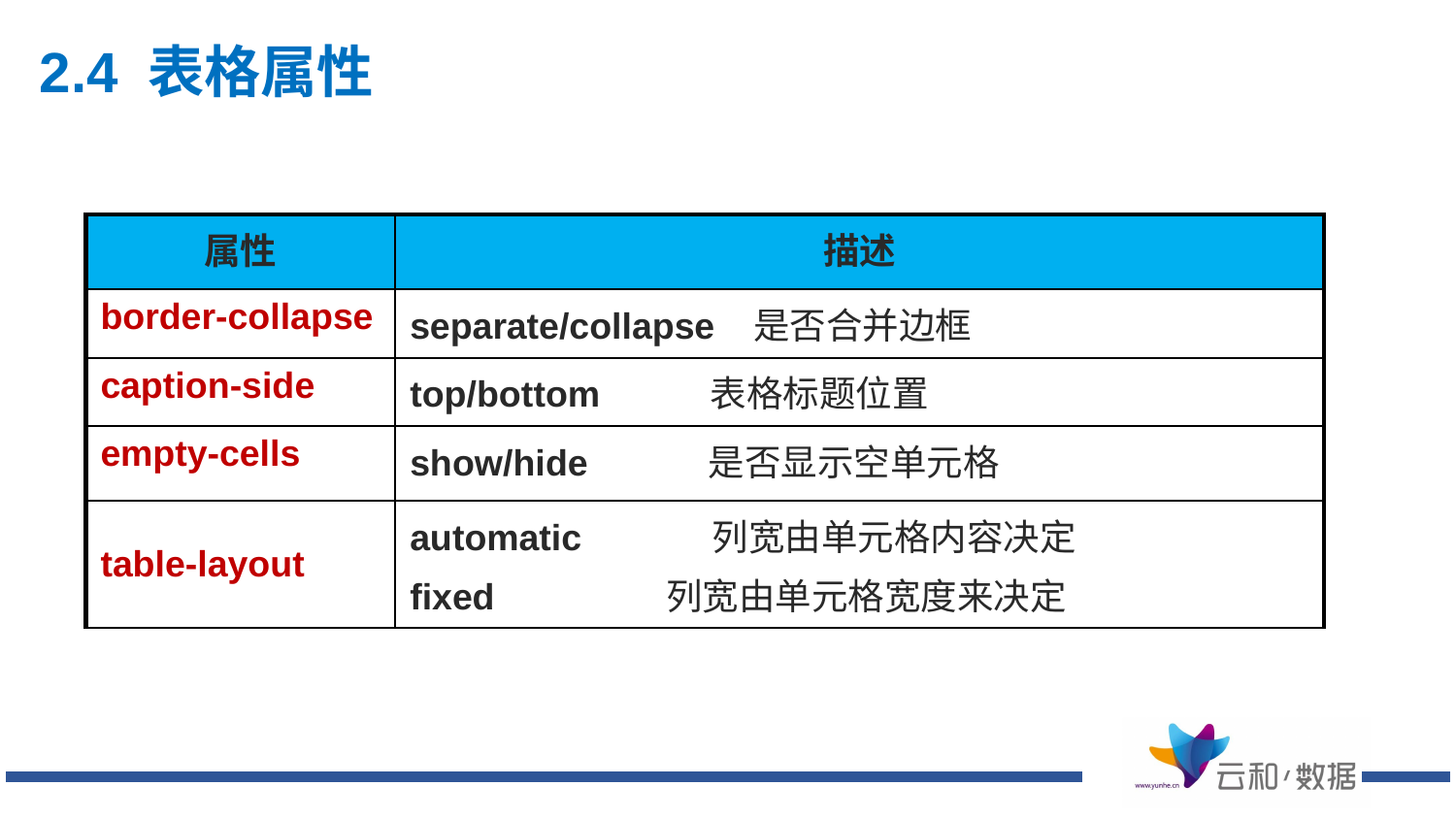

# 2.4 表格属性
| 属性 | 描述 |
| --- | --- |
| border-collapse | separate/collapse 是否合并边框 |
| caption-side | top/bottom 表格标题位置 |
| empty-cells | show/hide 是否显示空单元格 |
| table-layout | automatic 列宽由单元格内容决定 fixed 列宽由单元格宽度来决定 |
13